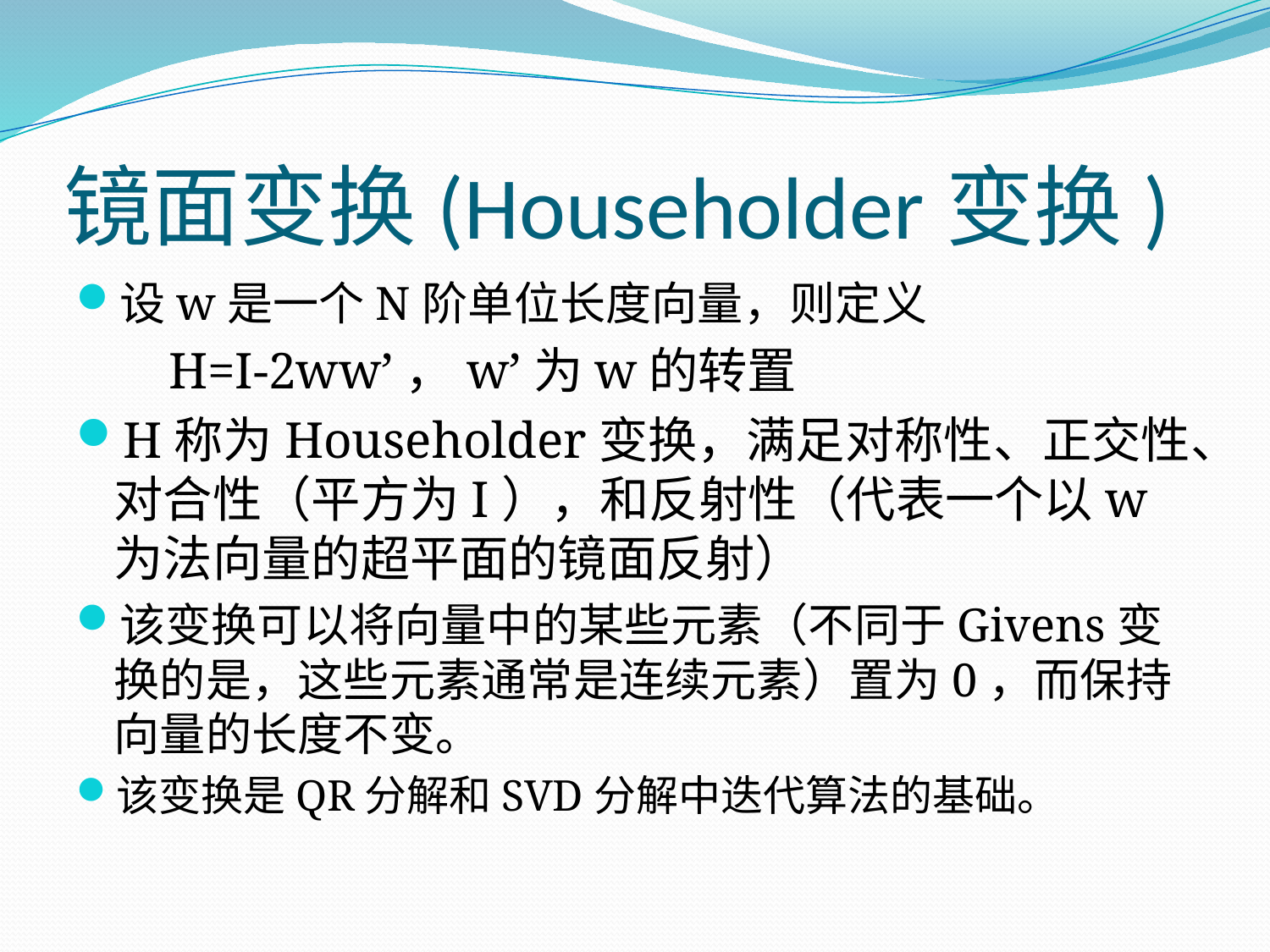

# 镜面变换(Householder变换)
设w是一个N阶单位长度向量，则定义
H=I-2ww’，w’为w的转置
H称为Householder变换，满足对称性、正交性、对合性（平方为I），和反射性（代表一个以w为法向量的超平面的镜面反射）
该变换可以将向量中的某些元素（不同于Givens变换的是，这些元素通常是连续元素）置为0，而保持向量的长度不变。
该变换是QR分解和SVD分解中迭代算法的基础。